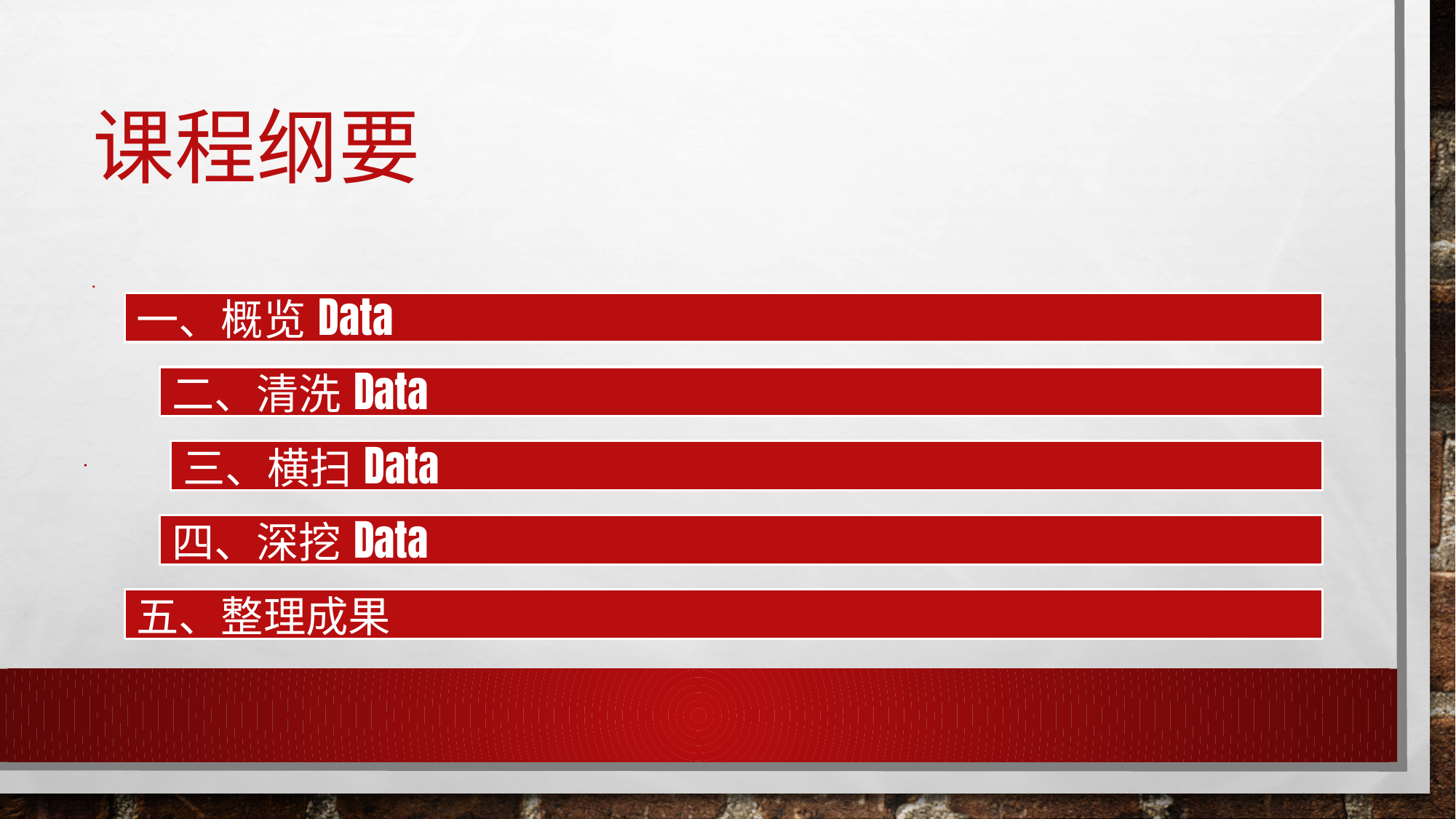

# 课程纲要
二、清洗Data
一、概览Data
三、横扫Data
四、深挖Data
五、整理成果